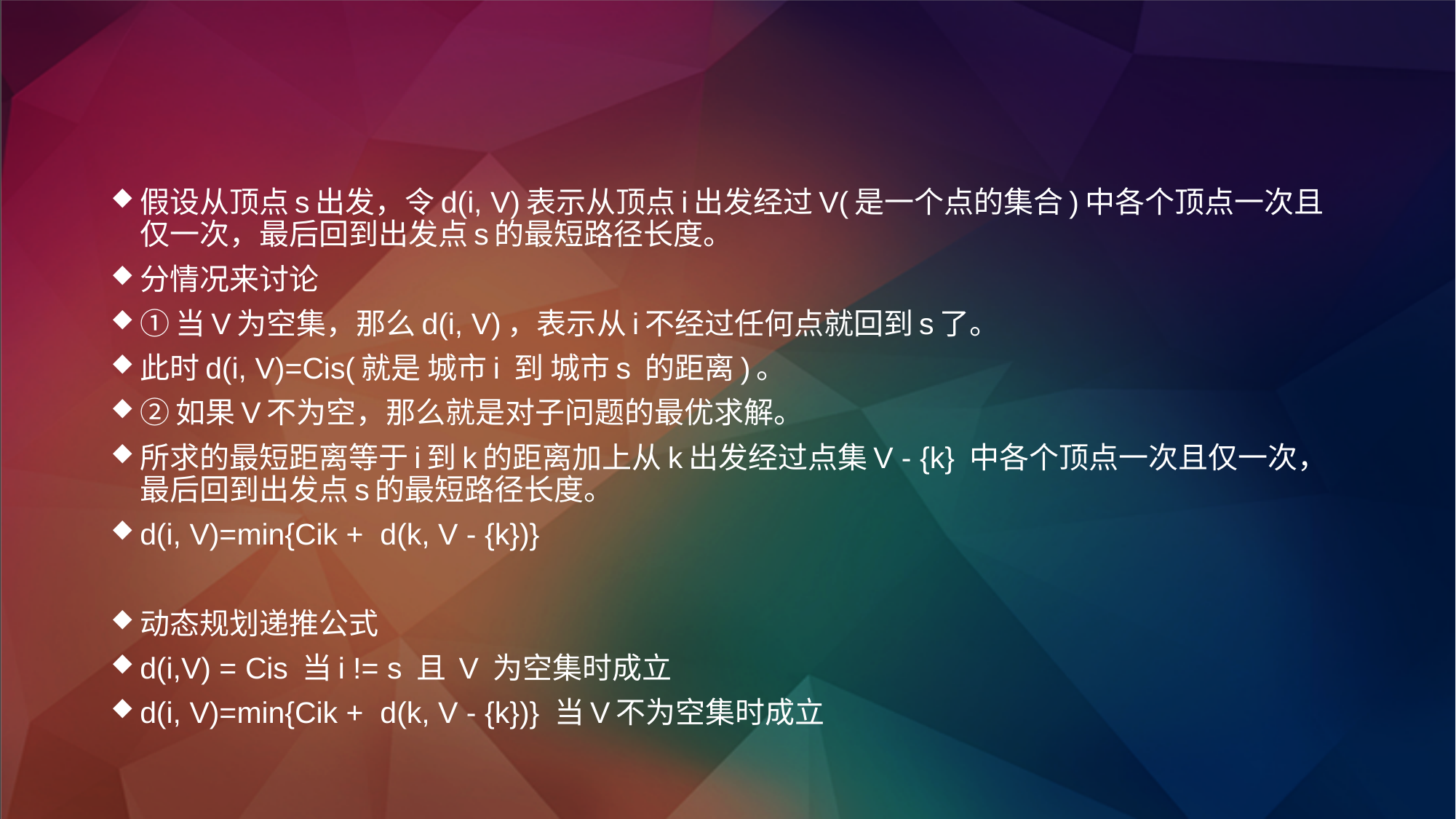

#
假设从顶点s出发，令d(i, V)表示从顶点i出发经过V(是一个点的集合)中各个顶点一次且仅一次，最后回到出发点s的最短路径长度。
分情况来讨论
①当V为空集，那么d(i, V)，表示从i不经过任何点就回到s了。
此时d(i, V)=Cis(就是 城市i 到 城市s 的距离)。
②如果V不为空，那么就是对子问题的最优求解。
所求的最短距离等于i到k的距离加上从k出发经过点集V - {k} 中各个顶点一次且仅一次，最后回到出发点s的最短路径长度。
d(i, V)=min{Cik +  d(k, V - {k})}

动态规划递推公式
d(i,V) = Cis 当i != s 且 V 为空集时成立
d(i, V)=min{Cik +  d(k, V - {k})} 当V不为空集时成立